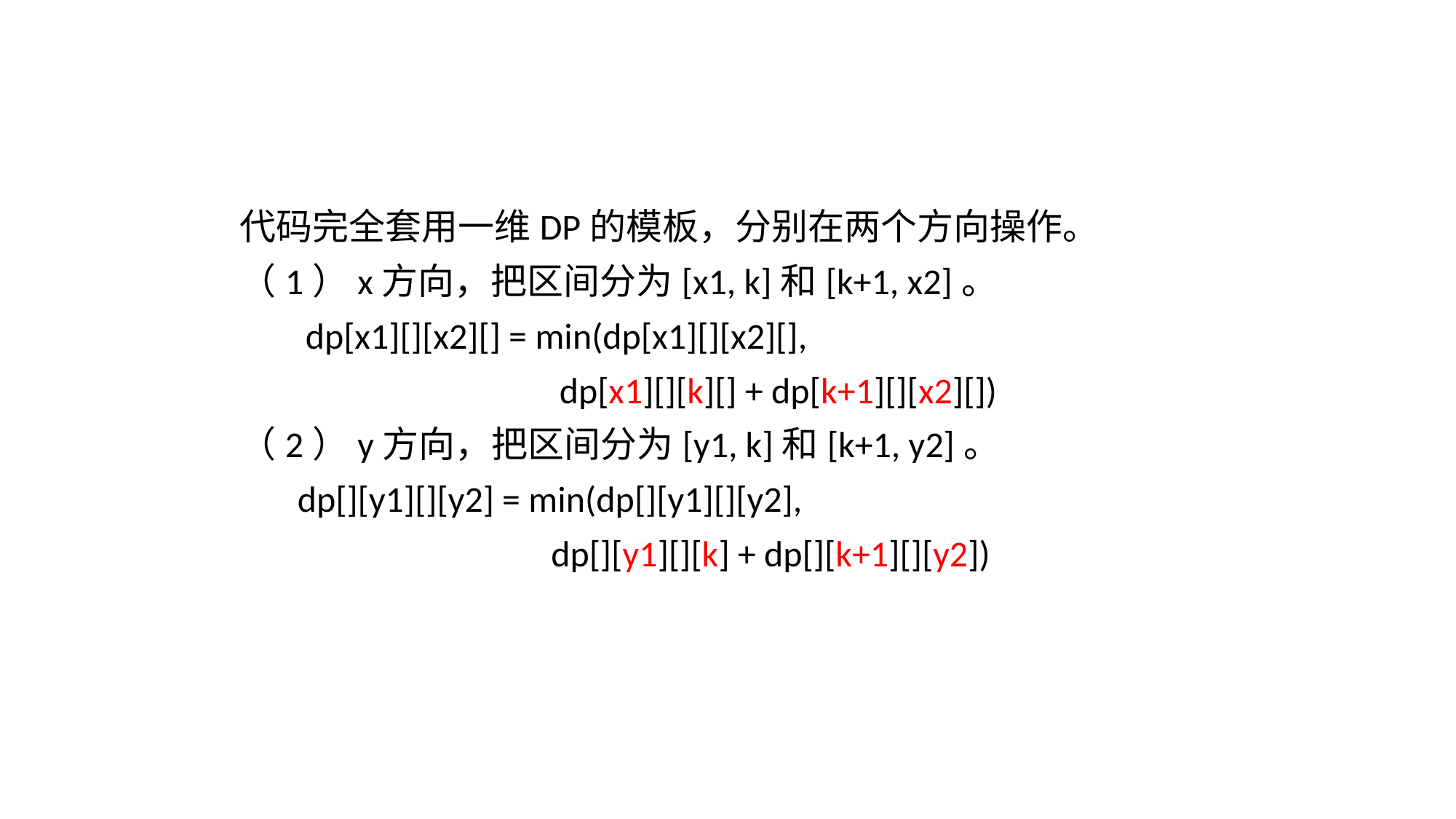

代码完全套用一维DP的模板，分别在两个方向操作。
（1）x方向，把区间分为[x1, k]和[k+1, x2]。
        dp[x1][][x2][] = min(dp[x1][][x2][],
                                       dp[x1][][k][] + dp[k+1][][x2][])
（2）y方向，把区间分为[y1, k]和[k+1, y2]。
       dp[][y1][][y2] = min(dp[][y1][][y2],
                                      dp[][y1][][k] + dp[][k+1][][y2])